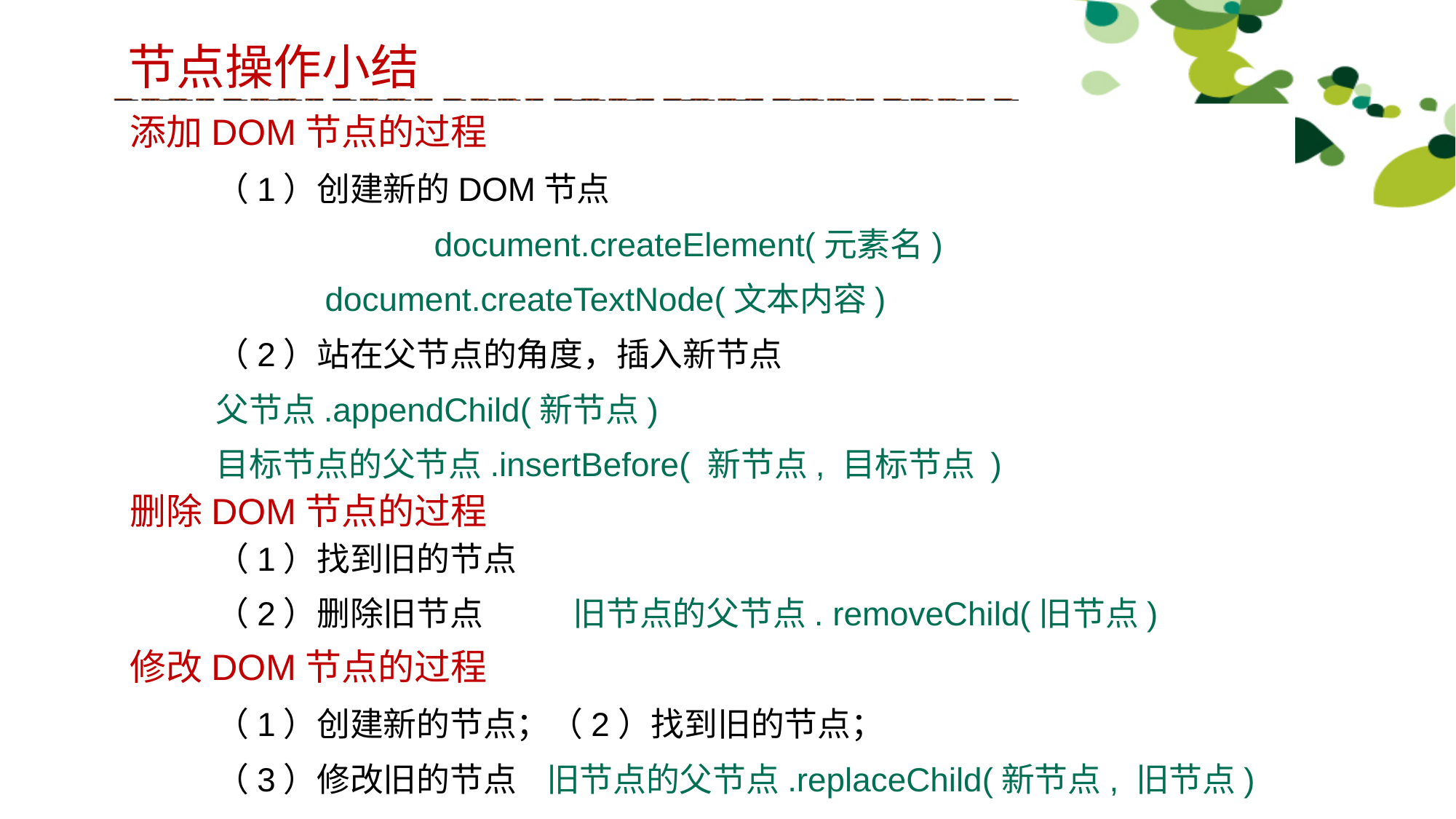

节点操作小结
添加DOM节点的过程
（1）创建新的DOM节点
		document.createElement(元素名)
	document.createTextNode(文本内容)
（2）站在父节点的角度，插入新节点
父节点.appendChild(新节点)
目标节点的父节点.insertBefore( 新节点, 目标节点 )
删除DOM节点的过程
（1）找到旧的节点
（2）删除旧节点	    旧节点的父节点. removeChild(旧节点)
修改DOM节点的过程
（1）创建新的节点；（2）找到旧的节点；
（3）修改旧的节点    旧节点的父节点.replaceChild(新节点, 旧节点)